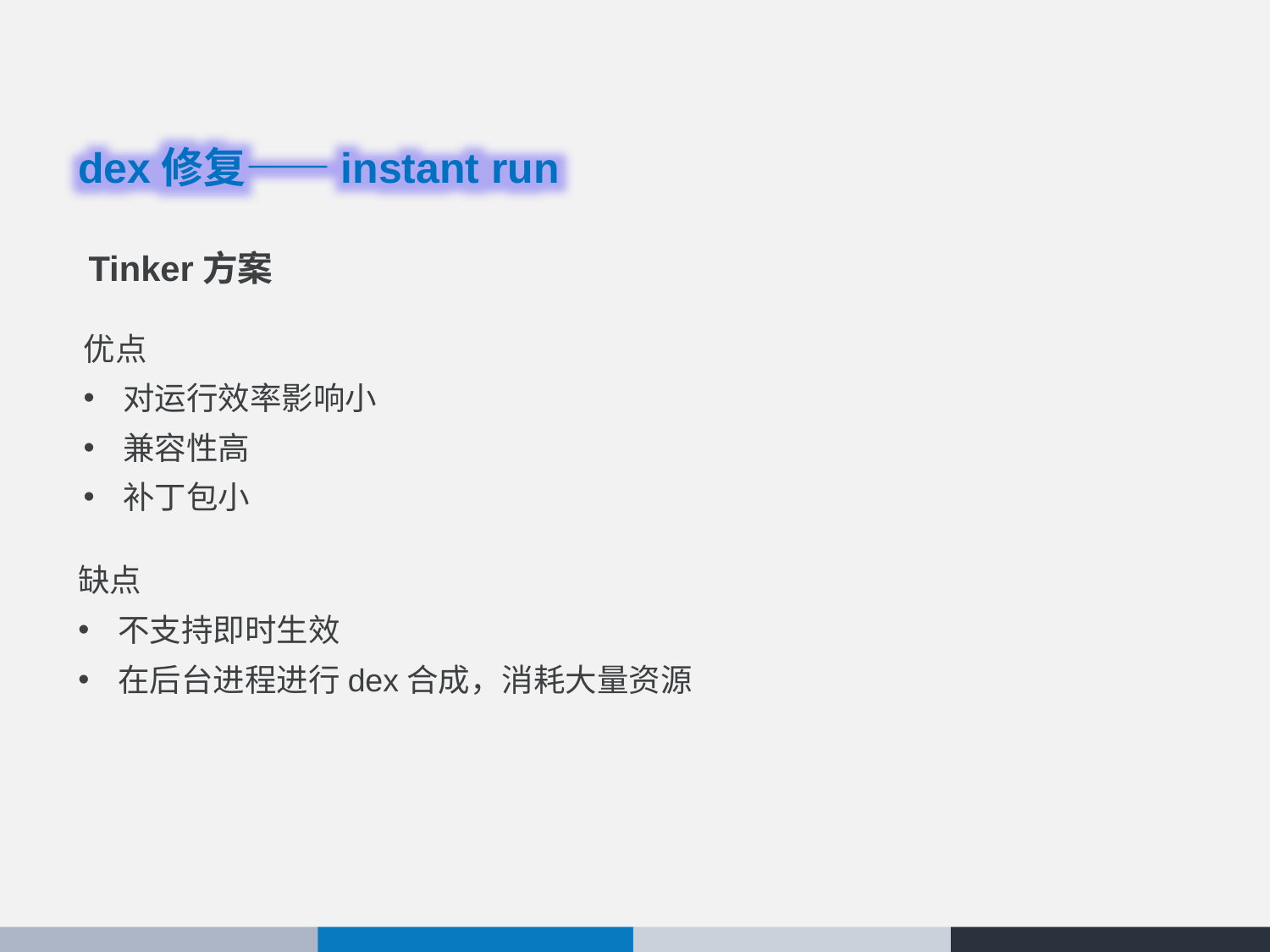

dex修复——instant run
Tinker方案
优点
对运行效率影响小
兼容性高
补丁包小
缺点
不支持即时生效
在后台进程进行dex合成，消耗大量资源